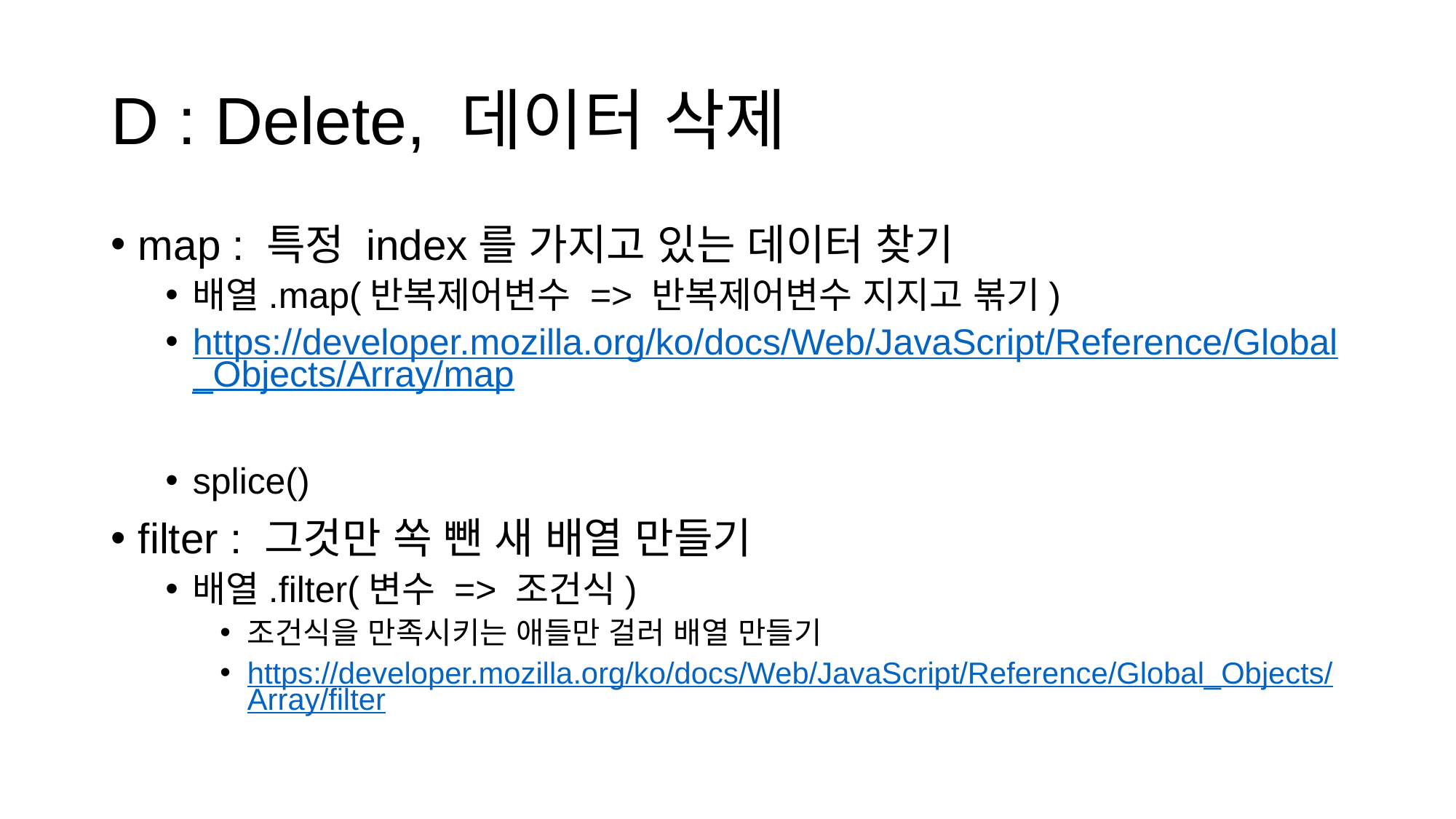

# D : Delete, 데이터 삭제
map : 특정 index를 가지고 있는 데이터 찾기
배열.map(반복제어변수 => 반복제어변수 지지고 볶기)
https://developer.mozilla.org/ko/docs/Web/JavaScript/Reference/Global_Objects/Array/map

splice()
filter : 그것만 쏙 뺀 새 배열 만들기
배열.filter(변수 => 조건식)
조건식을 만족시키는 애들만 걸러 배열 만들기
https://developer.mozilla.org/ko/docs/Web/JavaScript/Reference/Global_Objects/Array/filter